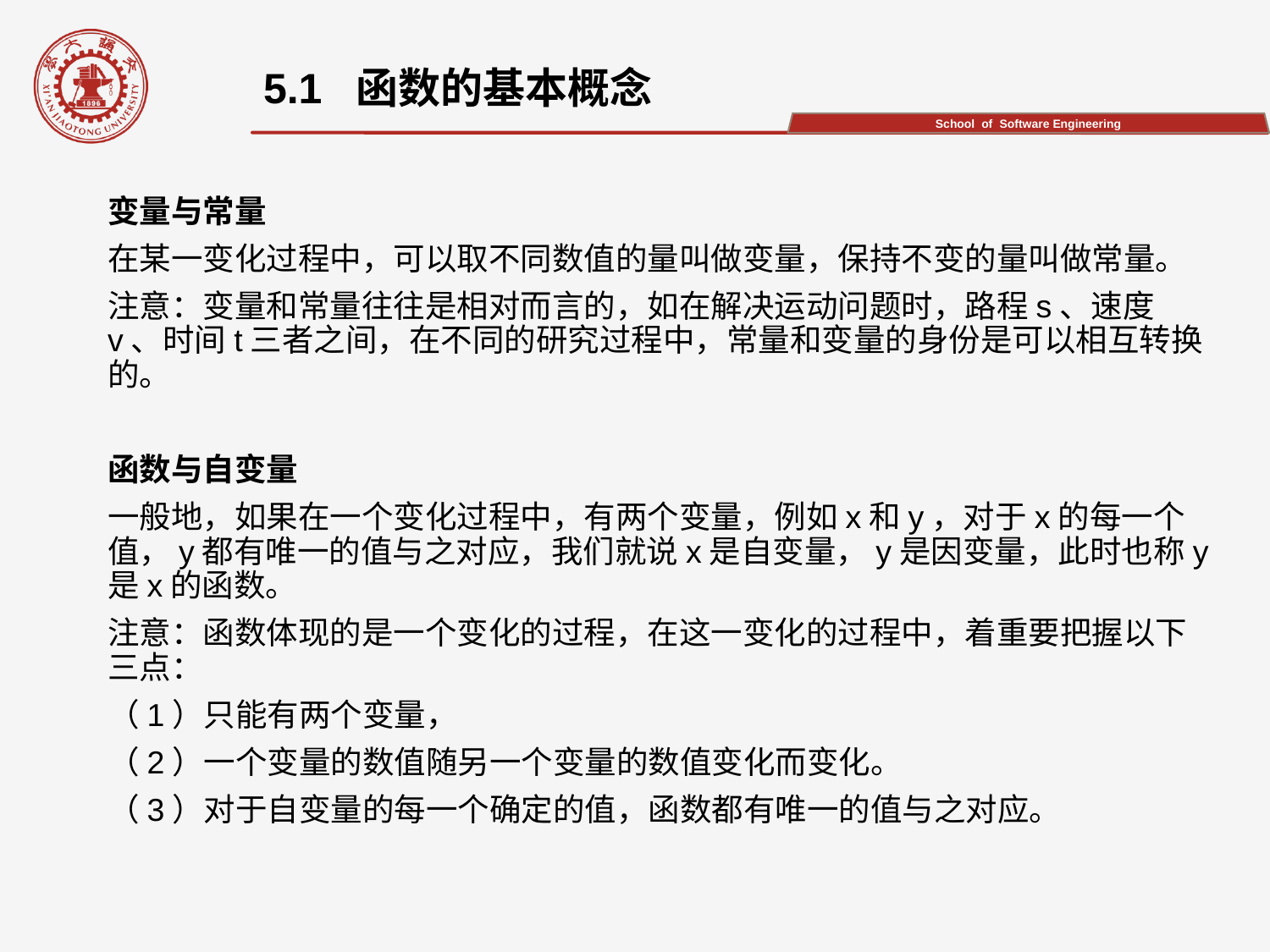

5.1  函数的基本概念
变量与常量
在某一变化过程中，可以取不同数值的量叫做变量，保持不变的量叫做常量。
注意：变量和常量往往是相对而言的，如在解决运动问题时，路程s、速度v、时间t三者之间，在不同的研究过程中，常量和变量的身份是可以相互转换的。

函数与自变量
一般地，如果在一个变化过程中，有两个变量，例如x和y，对于x的每一个值，y都有唯一的值与之对应，我们就说x是自变量，y是因变量，此时也称y是x的函数。
注意：函数体现的是一个变化的过程，在这一变化的过程中，着重要把握以下三点：
（1）只能有两个变量，
（2）一个变量的数值随另一个变量的数值变化而变化。
（3）对于自变量的每一个确定的值，函数都有唯一的值与之对应。